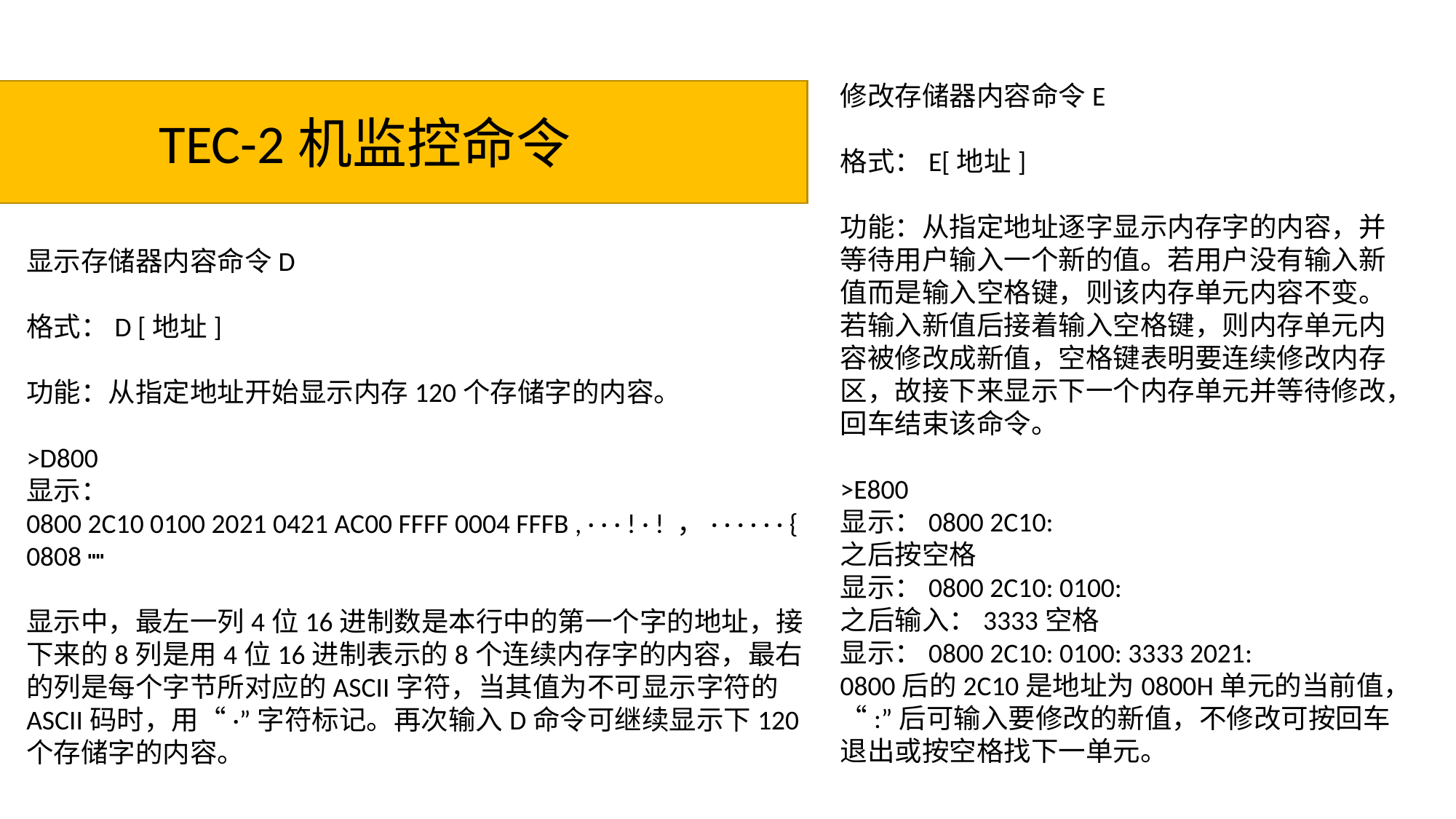

修改存储器内容命令E

格式：E[地址]

功能：从指定地址逐字显示内存字的内容，并等待用户输入一个新的值。若用户没有输入新值而是输入空格键，则该内存单元内容不变。若输入新值后接着输入空格键，则内存单元内容被修改成新值，空格键表明要连续修改内存区，故接下来显示下一个内存单元并等待修改，回车结束该命令。

>E800
显示：0800 2C10:
之后按空格
显示：0800 2C10: 0100:
之后输入：3333空格
显示：0800 2C10: 0100: 3333 2021:
0800后的2C10是地址为0800H单元的当前值，“:”后可输入要修改的新值，不修改可按回车退出或按空格找下一单元。

TEC-2机监控命令
显示存储器内容命令D

格式：D [地址]

功能：从指定地址开始显示内存120个存储字的内容。

>D800
显示：
0800 2C10 0100 2021 0421 AC00 FFFF 0004 FFFB , · · · ! · ! ，· · · · · · {
0808 ┉

显示中，最左一列4位16进制数是本行中的第一个字的地址，接下来的8列是用4位16进制表示的8个连续内存字的内容，最右的列是每个字节所对应的ASCII字符，当其值为不可显示字符的ASCII码时，用“·”字符标记。再次输入D命令可继续显示下120个存储字的内容。